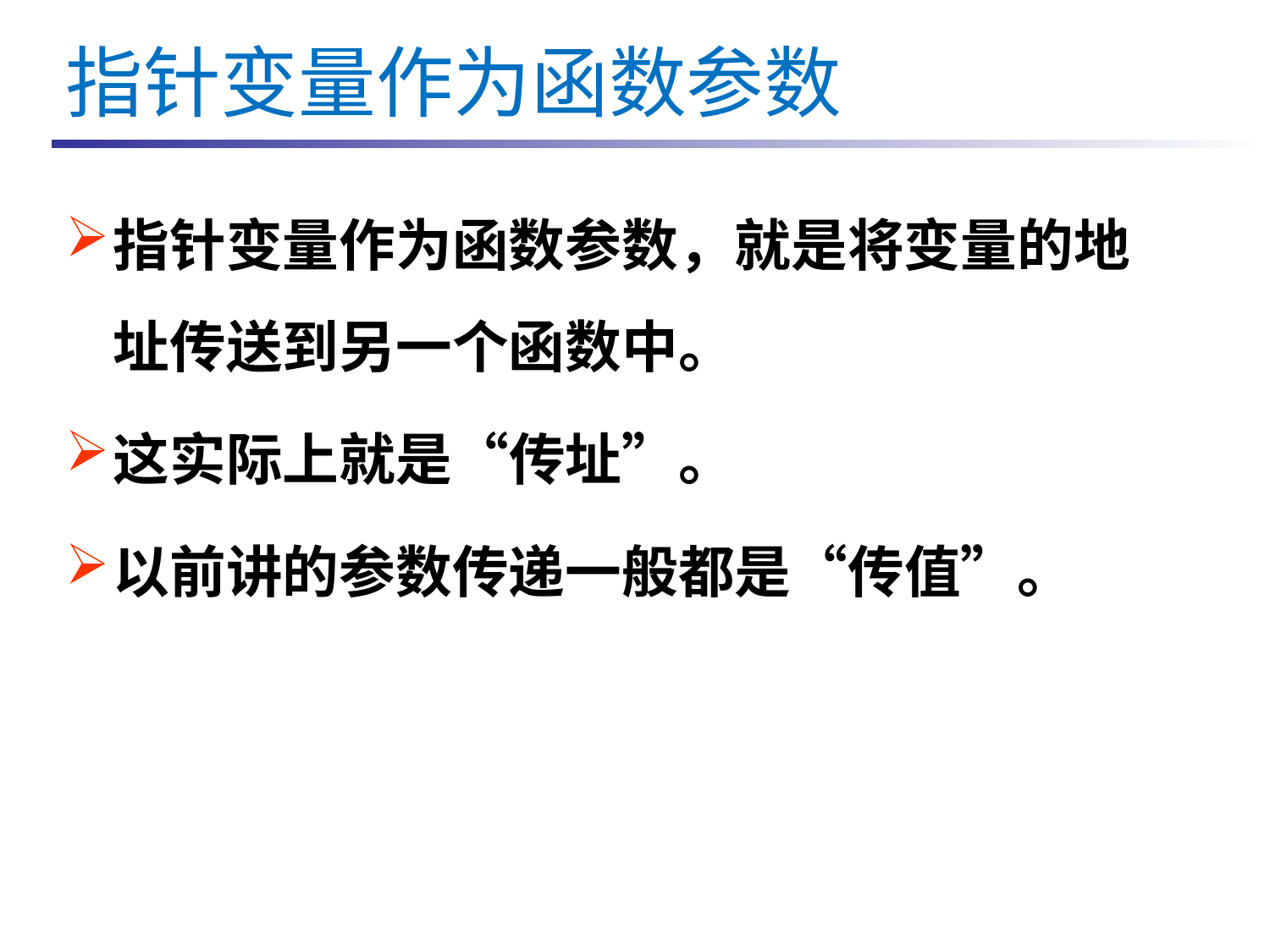

指针变量作为函数参数
指针变量作为函数参数，就是将变量的地址传送到另一个函数中。
这实际上就是“传址”。
以前讲的参数传递一般都是“传值”。